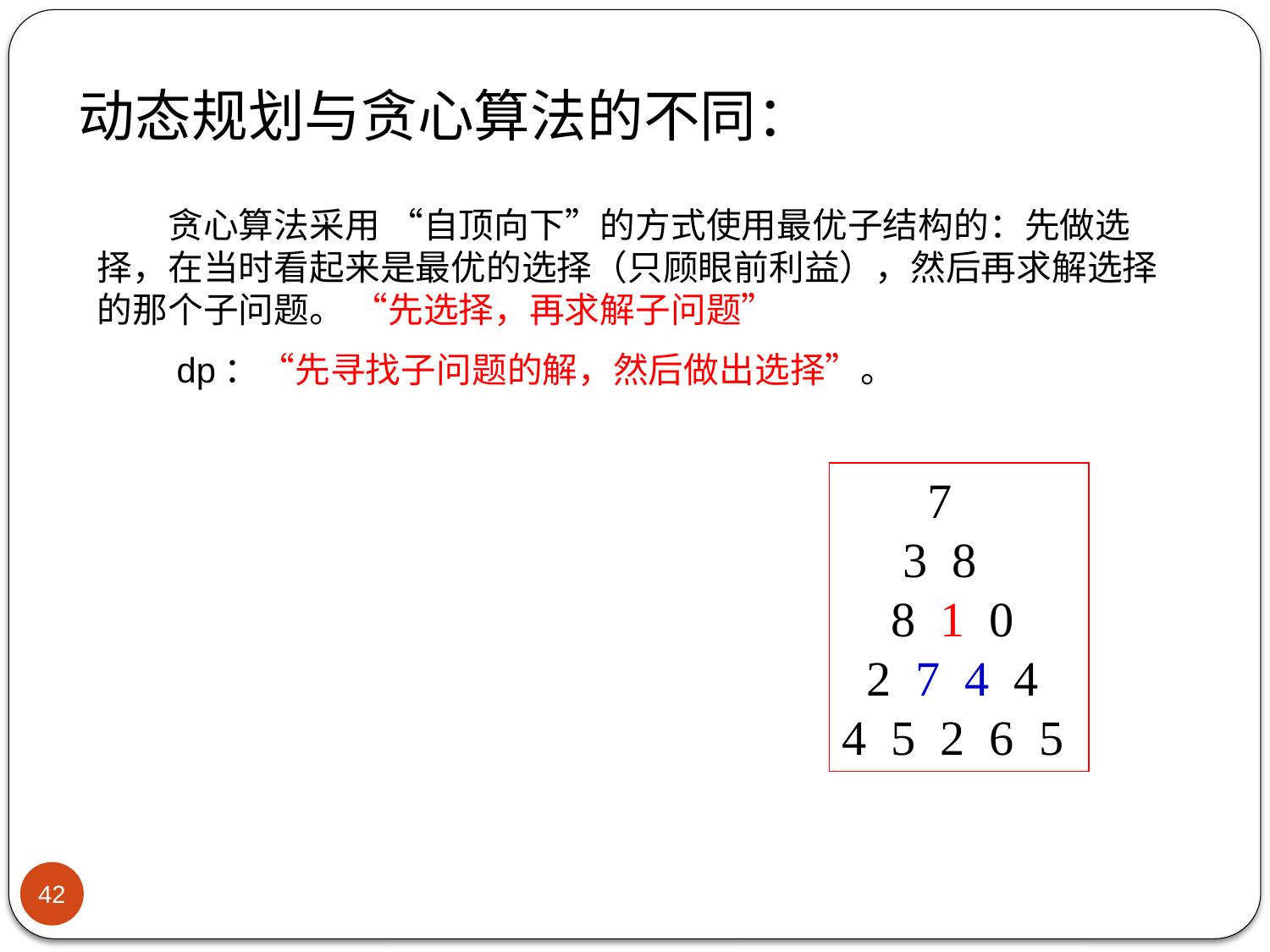

动态规划与贪心算法的不同：
　　贪心算法采用 “自顶向下”的方式使用最优子结构的：先做选择，在当时看起来是最优的选择（只顾眼前利益），然后再求解选择的那个子问题。 “先选择，再求解子问题”
　　dp：“先寻找子问题的解，然后做出选择”。
       7
     3  8
    8  1  0
  2  7  4  4
4  5  2  6  5
42